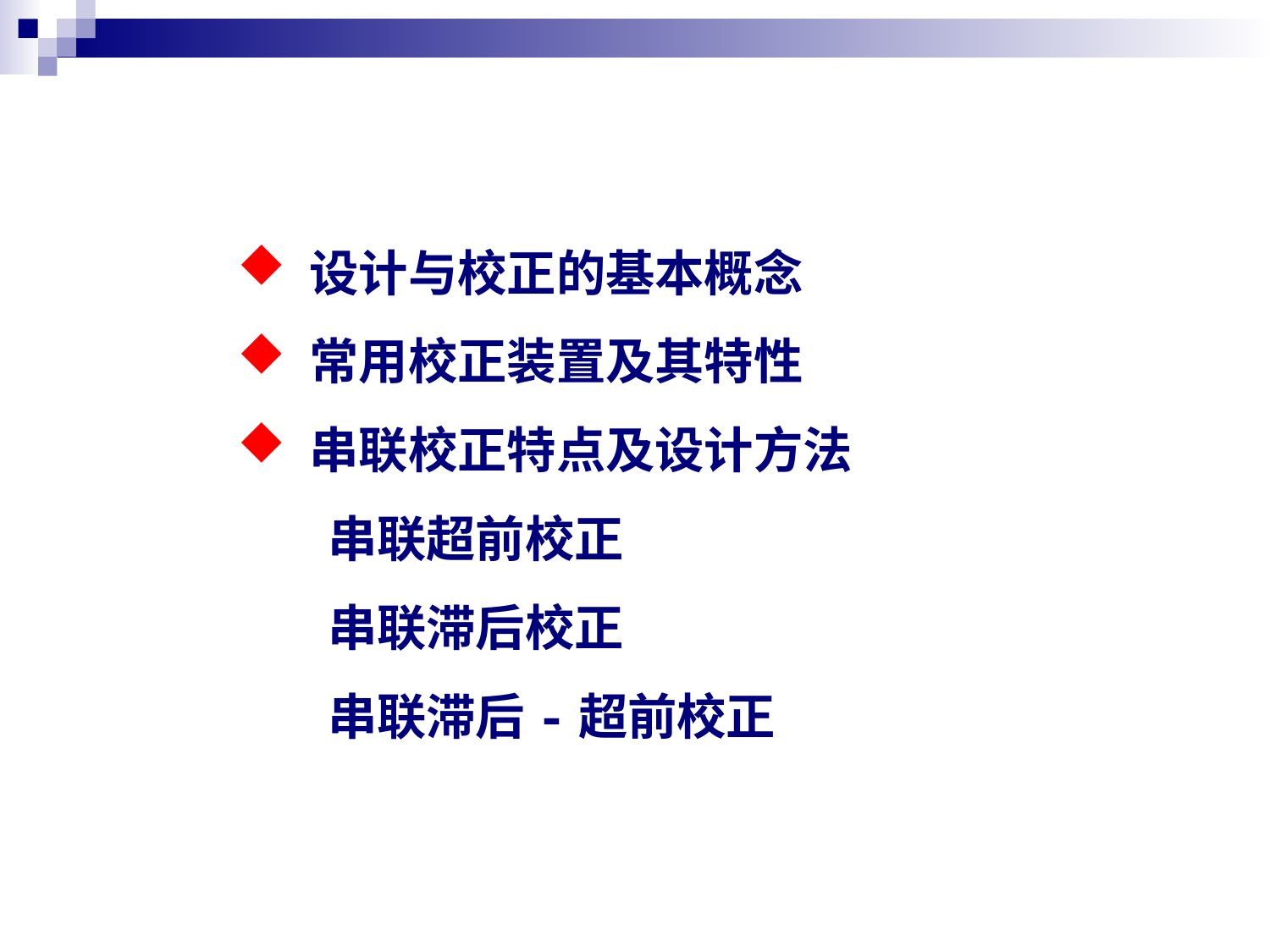

设计与校正的基本概念
 常用校正装置及其特性
 串联校正特点及设计方法
       串联超前校正
       串联滞后校正
       串联滞后-超前校正